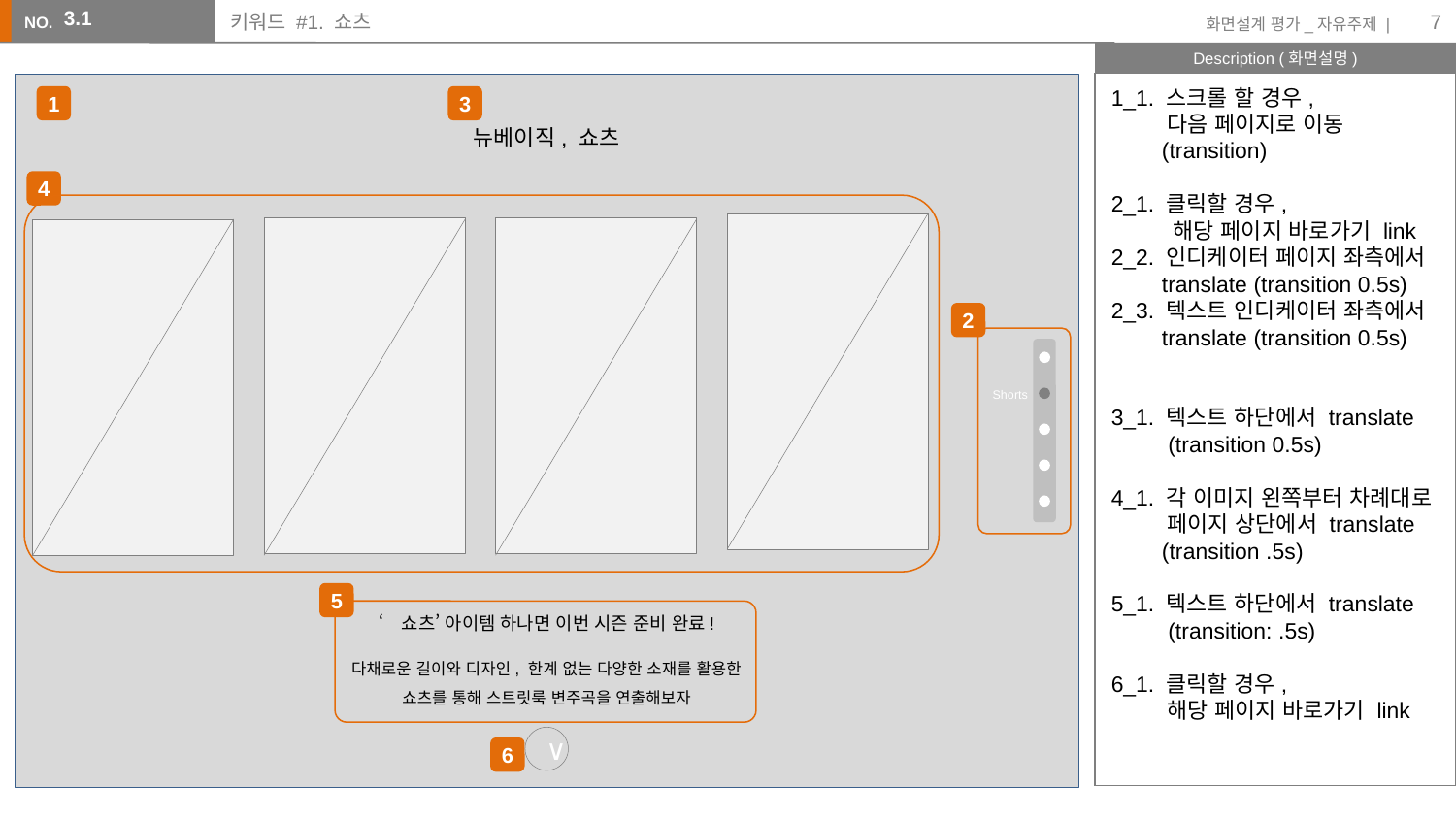

7
3.1
# 키워드 #1. 쇼츠

1_1. 스크롤 할 경우,
        다음 페이지로 이동
        (transition)

2_1. 클릭할 경우,
         해당 페이지 바로가기 link
2_2. 인디케이터 페이지 좌측에서
        translate (transition 0.5s) 2_3. 텍스트 인디케이터 좌측에서
        translate (transition 0.5s)

3_1. 텍스트 하단에서 translate
         (transition 0.5s)

4_1. 각 이미지 왼쪽부터 차례대로
        페이지 상단에서 translate
        (transition .5s)

5_1. 텍스트 하단에서 translate
         (transition: .5s)

6_1. 클릭할 경우,
        해당 페이지 바로가기 link
1
3
뉴베이직, 쇼츠
4

2

Shorts

5
‘쇼츠’ 아이템 하나면 이번 시즌 준비 완료!

다채로운 길이와 디자인, 한계 없는 다양한 소재를 활용한
쇼츠를 통해 스트릿룩 변주곡을 연출해보자
∨
6